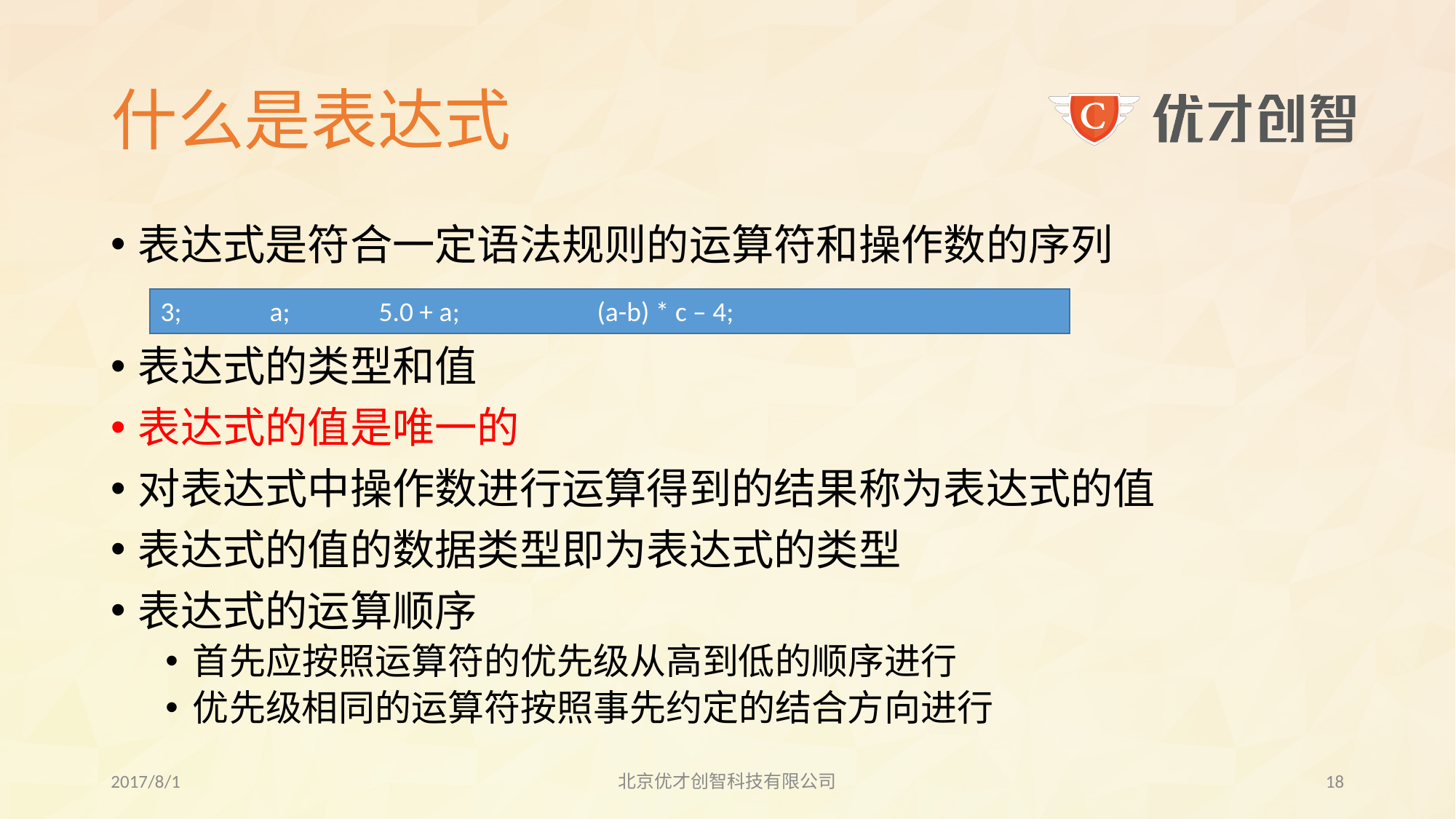

# 什么是表达式
表达式是符合一定语法规则的运算符和操作数的序列

表达式的类型和值
表达式的值是唯一的
对表达式中操作数进行运算得到的结果称为表达式的值
表达式的值的数据类型即为表达式的类型
表达式的运算顺序
首先应按照运算符的优先级从高到低的顺序进行
优先级相同的运算符按照事先约定的结合方向进行
3;	a;	5.0 + a;		(a-b) * c – 4;
2017/8/1
北京优才创智科技有限公司
18